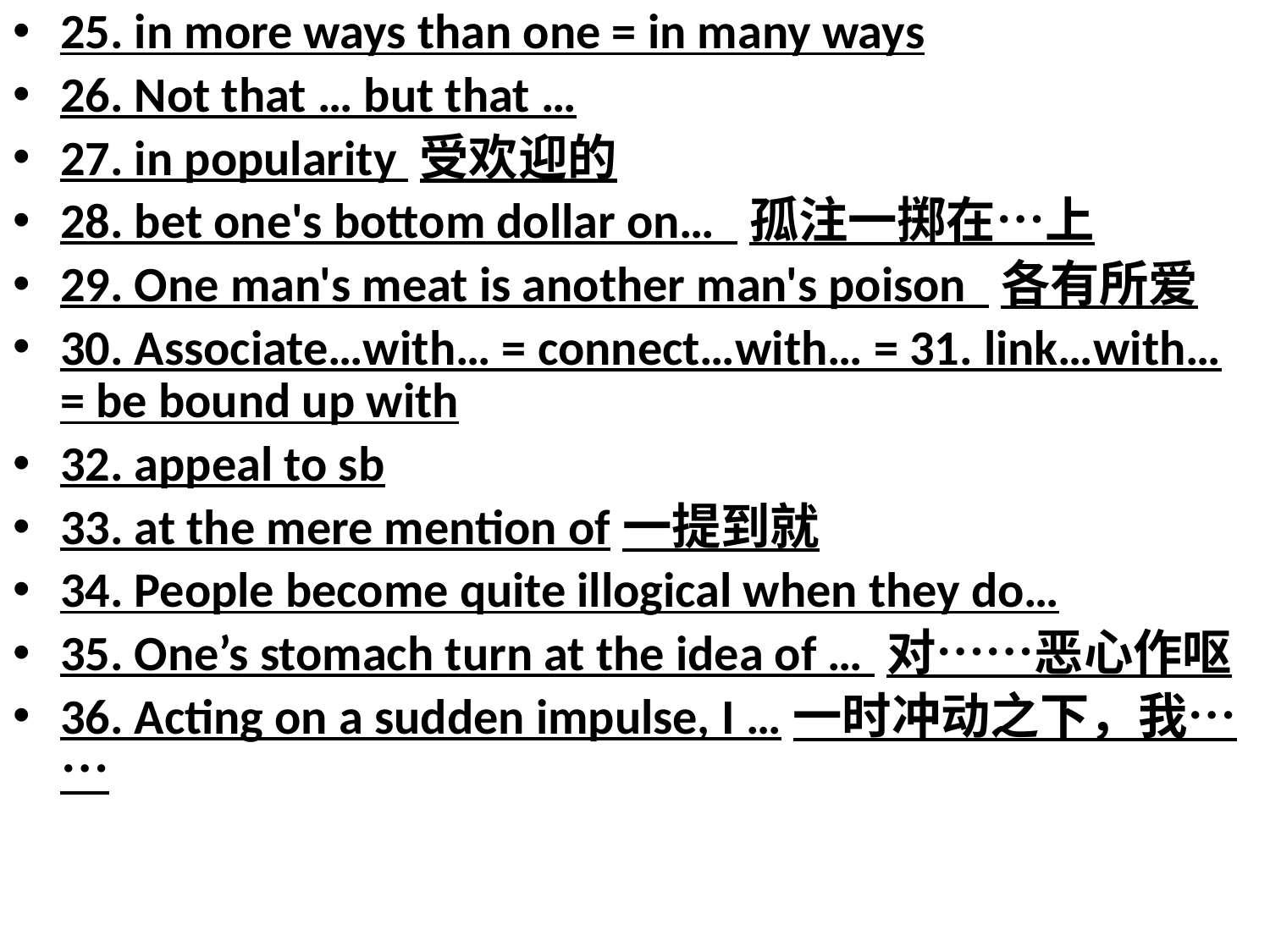

25. in more ways than one = in many ways
26. Not that … but that …
27. in popularity 受欢迎的
28. bet one's bottom dollar on…  孤注一掷在…上
29. One man's meat is another man's poison  各有所爱
30. Associate…with… = connect…with… = 31. link…with… = be bound up with
32. appeal to sb
33. at the mere mention of一提到就
34. People become quite illogical when they do…
35. One’s stomach turn at the idea of … 对……恶心作呕
36. Acting on a sudden impulse, I …一时冲动之下，我……